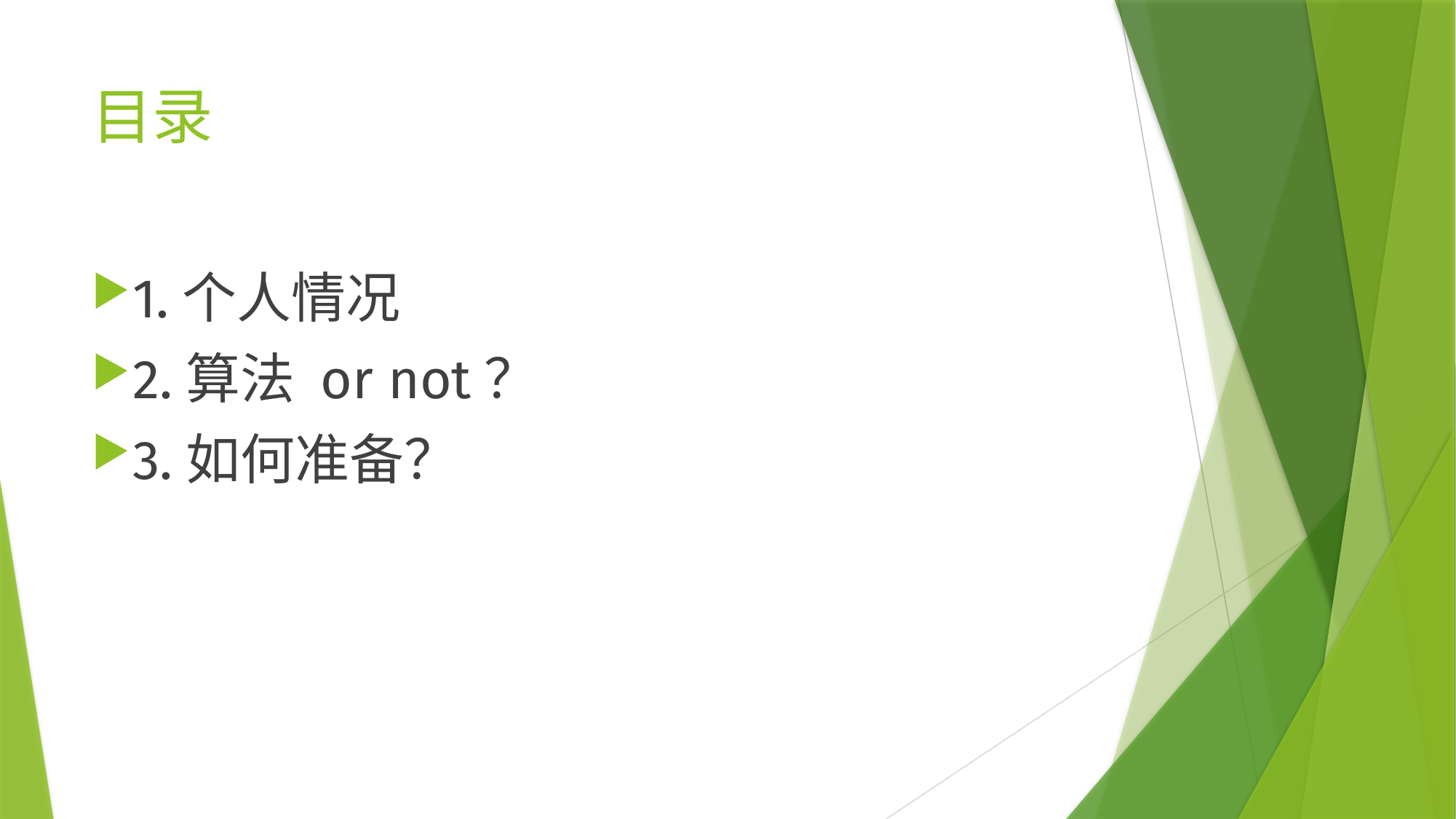

# 目录
1.个人情况
2.算法 or not？
3.如何准备？